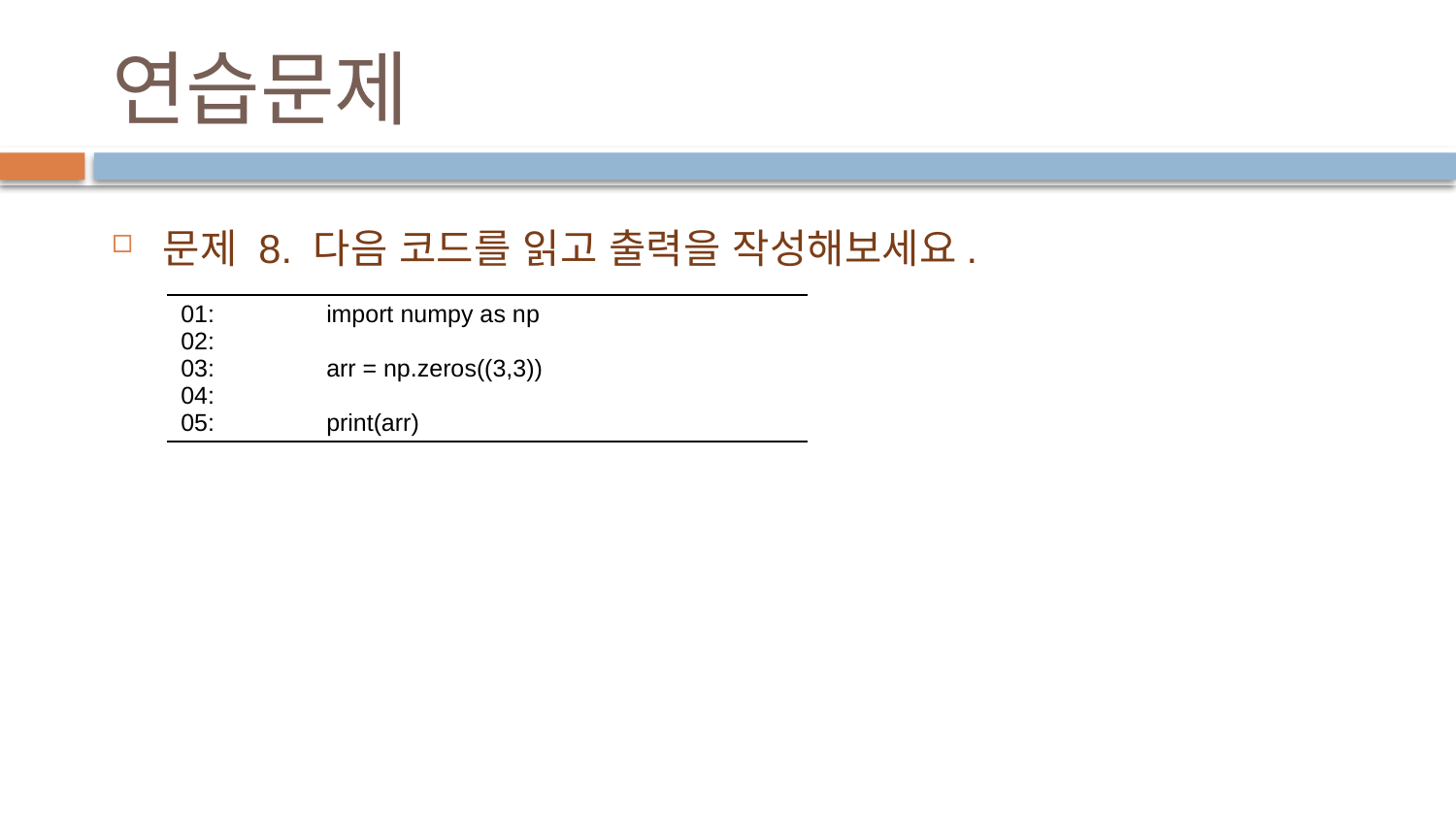

# 연습문제
문제 8. 다음 코드를 읽고 출력을 작성해보세요.
| 01: import numpy as np 02: 03: arr = np.zeros((3,3)) 04: 05: print(arr) |
| --- |